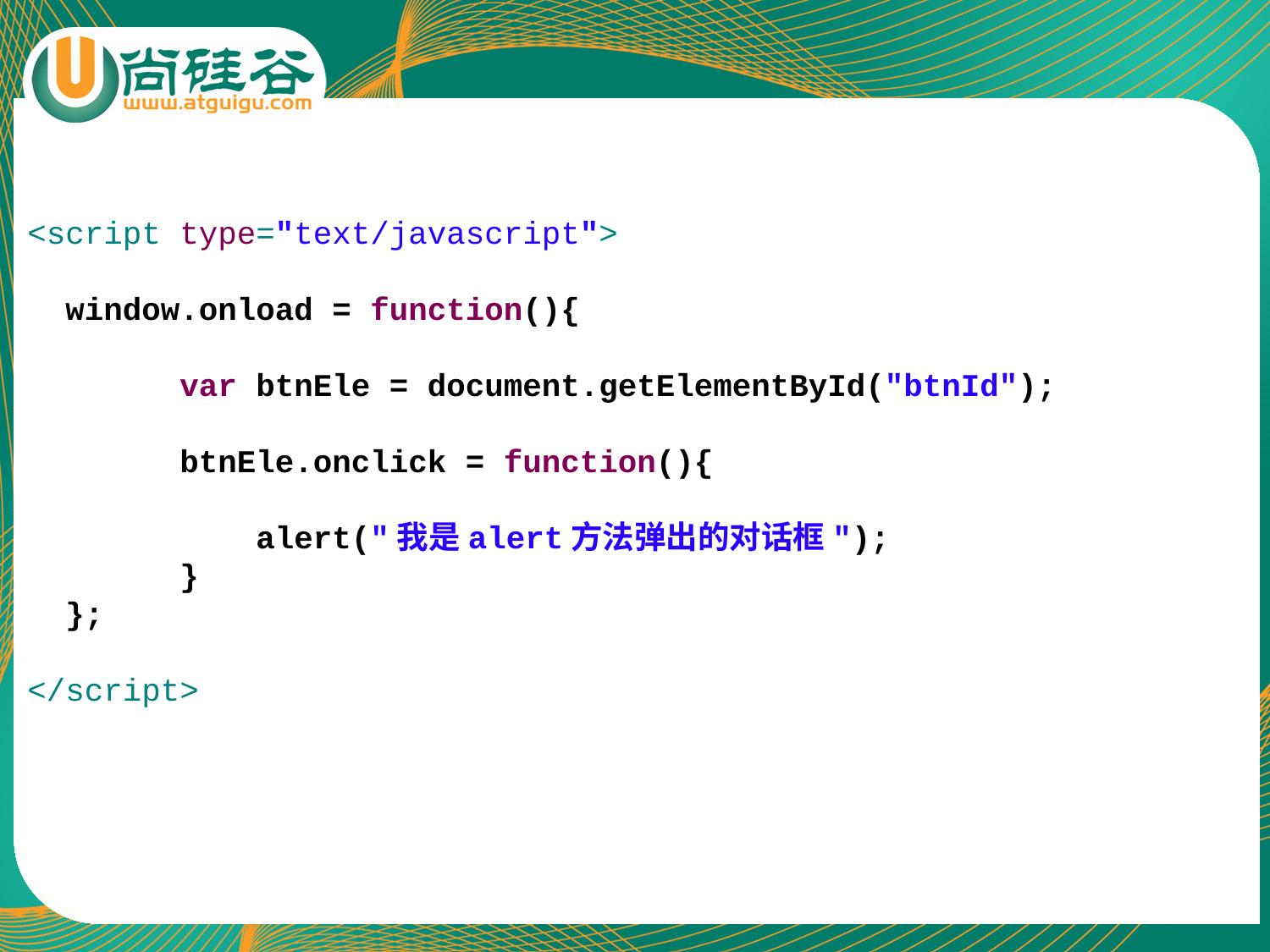

<script type="text/javascript">

  window.onload = function(){

        var btnEle = document.getElementById("btnId");

        btnEle.onclick = function(){

            alert("我是alert方法弹出的对话框");
        }
  };

</script>